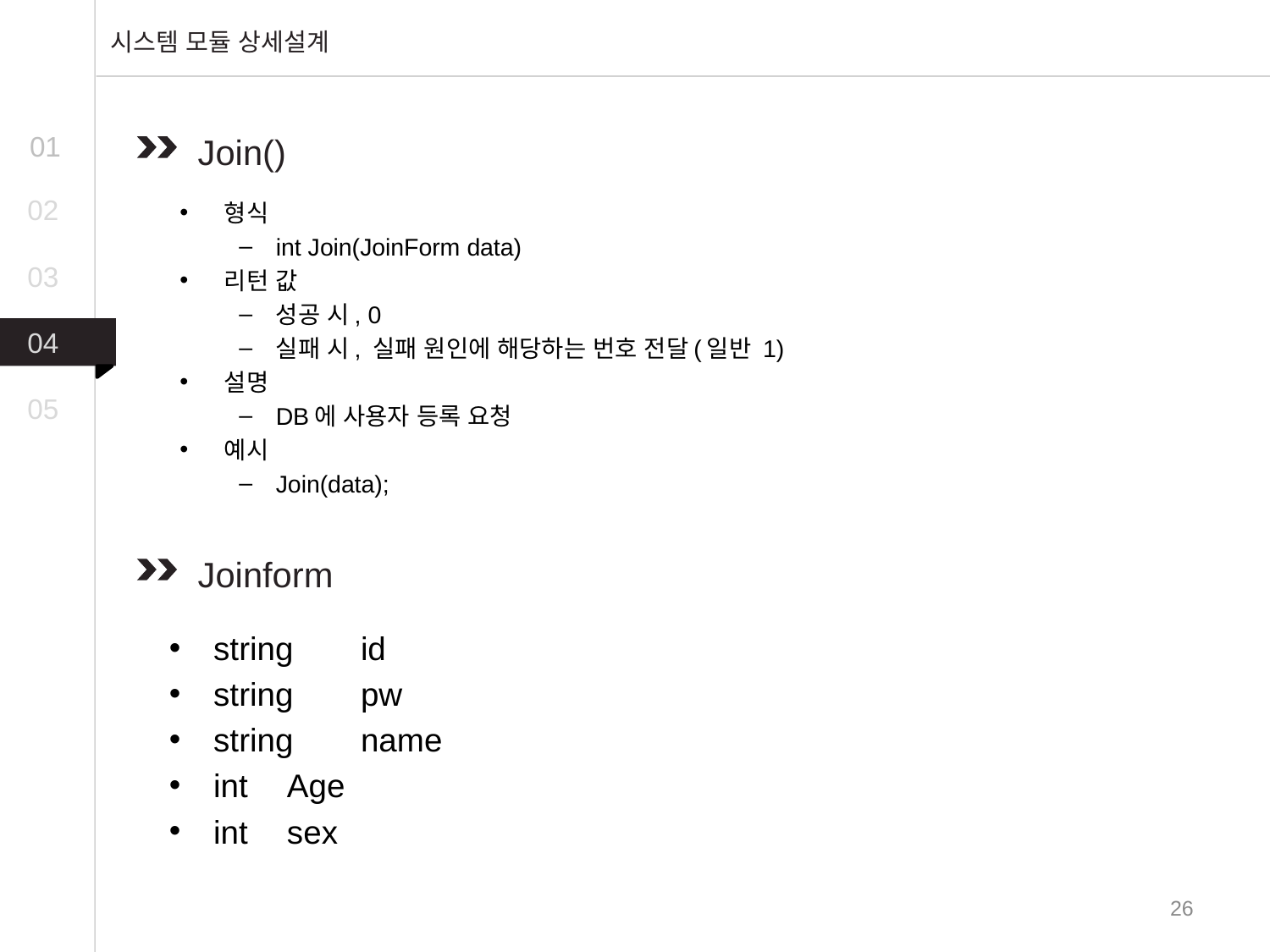

시스템 모듈 상세설계
01
Join()

02
형식
int Join(JoinForm data)
리턴 값
성공 시, 0
실패 시, 실패 원인에 해당하는 번호 전달(일반 1)
설명
DB에 사용자 등록 요청
예시
Join(data);

03

04

05
Joinform

string	id
string	pw
string	name
int		Age
int		sex
26